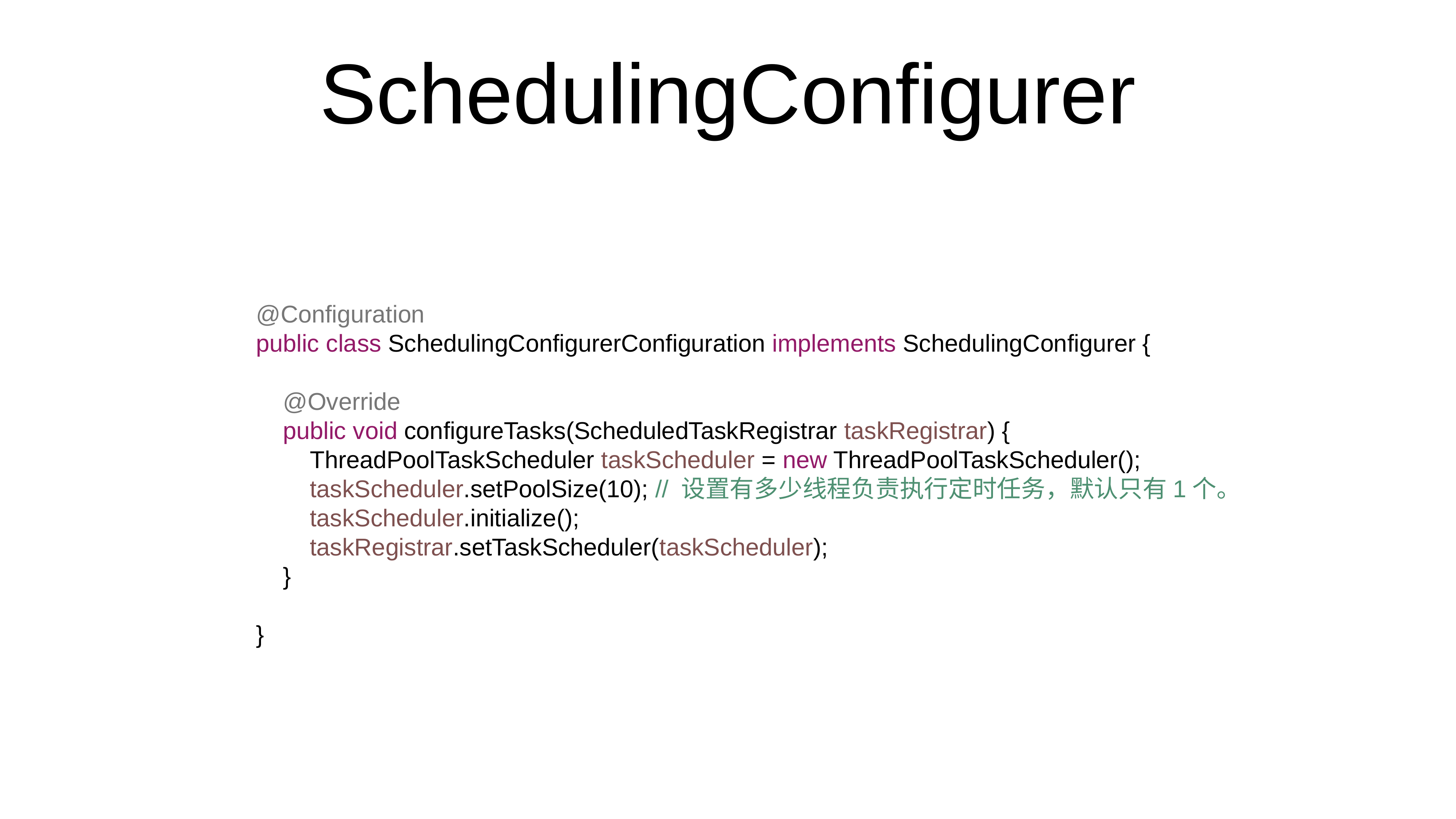

SchedulingConfigurer
@Configuration
public class SchedulingConfigurerConfiguration implements SchedulingConfigurer {

    @Override
    public void configureTasks(ScheduledTaskRegistrar taskRegistrar) {
        ThreadPoolTaskScheduler taskScheduler = new ThreadPoolTaskScheduler();
        taskScheduler.setPoolSize(10); // 设置有多少线程负责执行定时任务，默认只有1个。
        taskScheduler.initialize();
        taskRegistrar.setTaskScheduler(taskScheduler);
    }

}